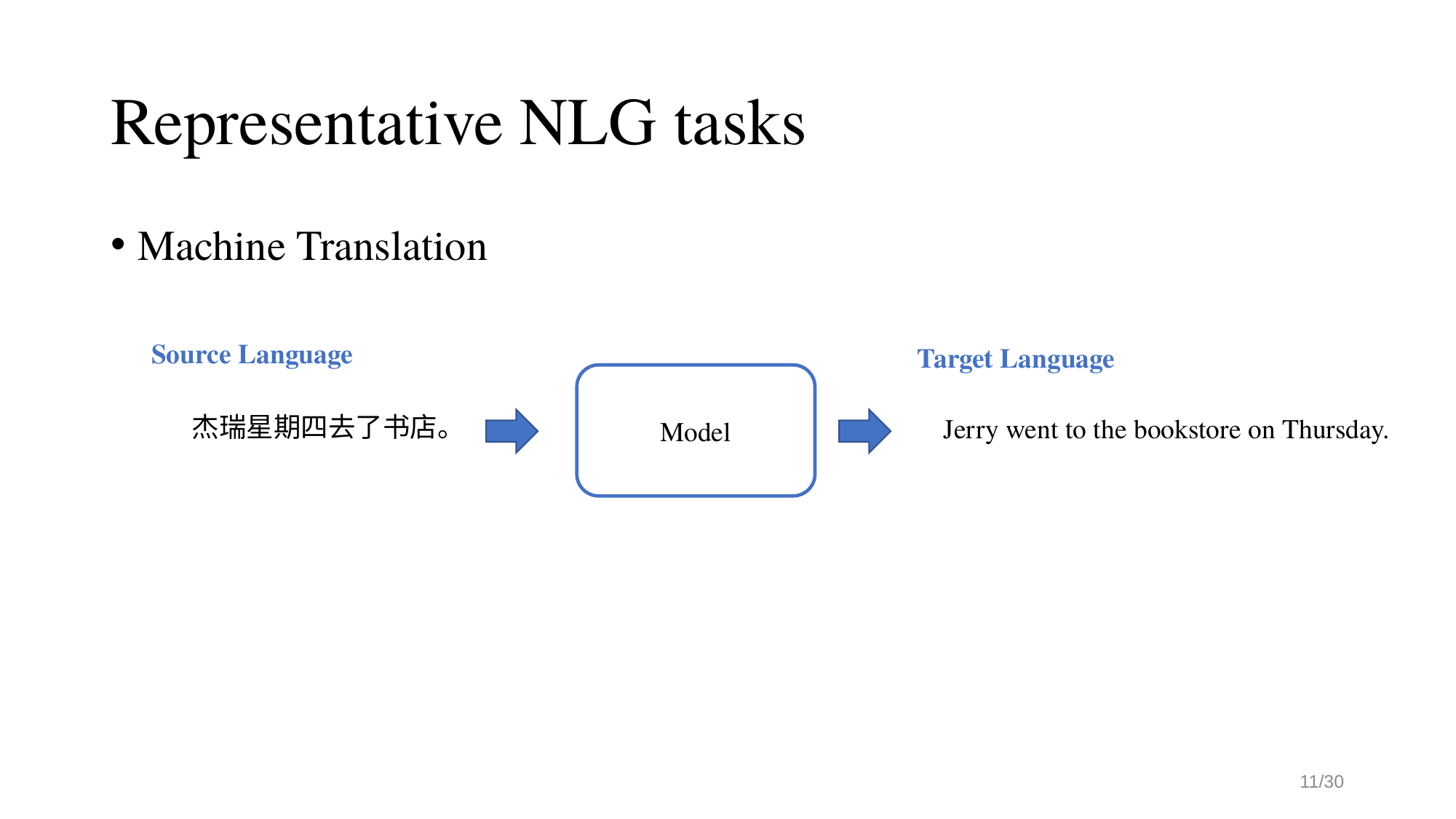

# Representative NLG tasks
Machine Translation
Source Language
Target Language
Model
杰瑞星期四去了书店。

Jerry went to the bookstore on Thursday.

11/30